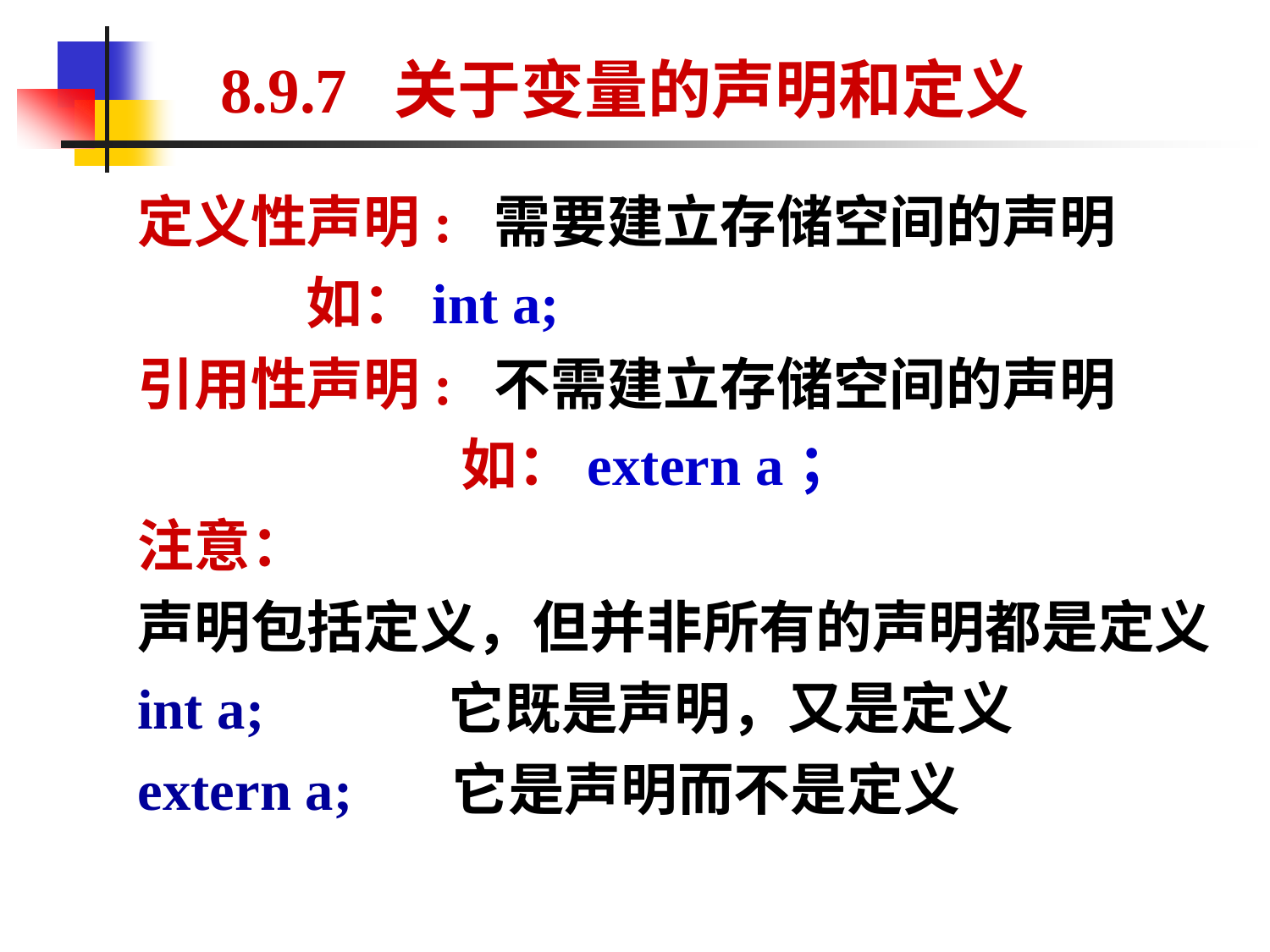

8.9.7  关于变量的声明和定义
定义性声明:  需要建立存储空间的声明
            如：int a;
引用性声明:  不需建立存储空间的声明
                        如：extern a；
注意：
声明包括定义，但并非所有的声明都是定义
int a;            它既是声明，又是定义
extern a;      它是声明而不是定义